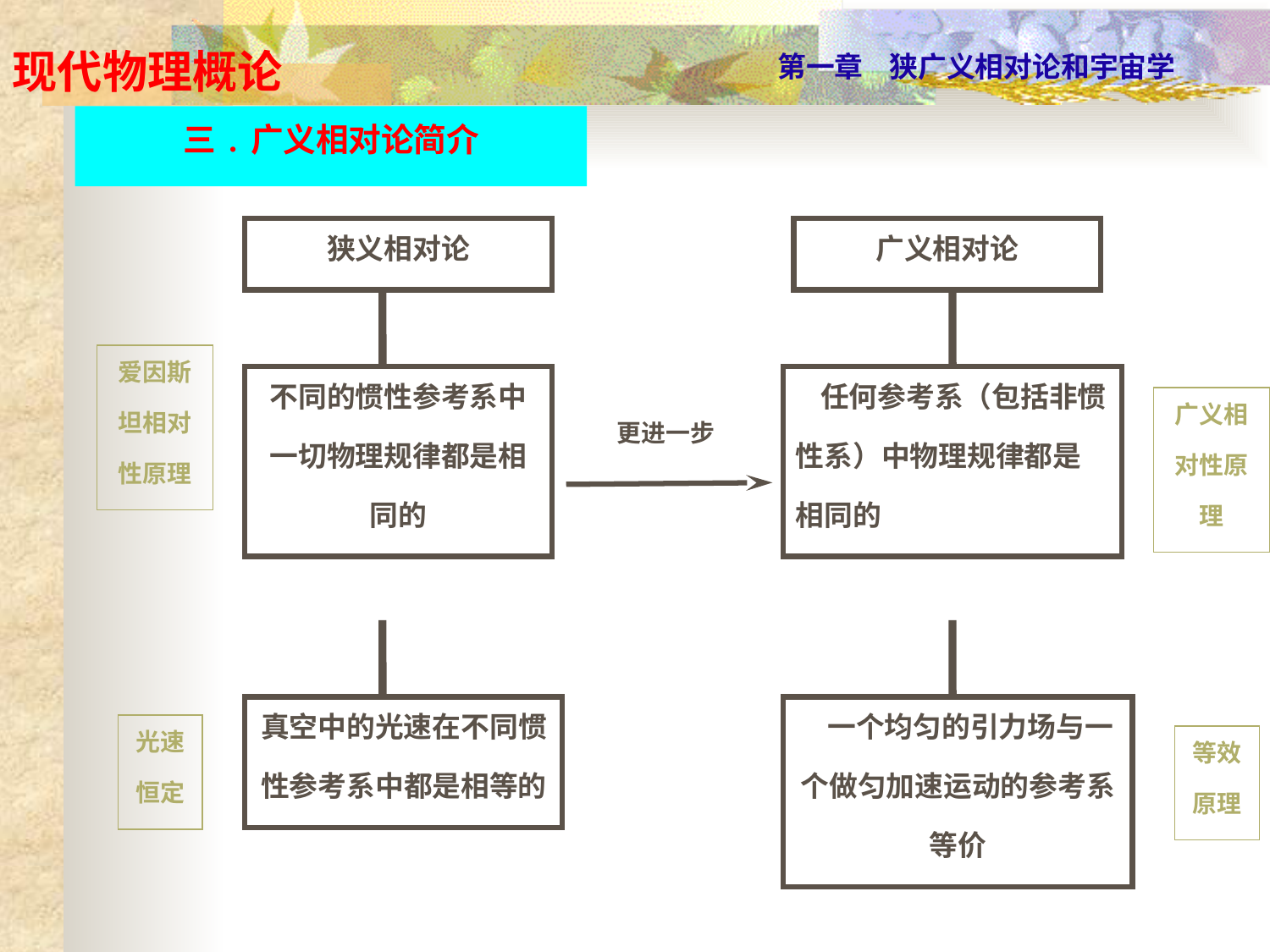

三.广义相对论简介
狭义相对论
广义相对论

爱因斯坦相对性原理
不同的惯性参考系中一切物理规律都是相同的
  任何参考系（包括非惯性系）中物理规律都是相同的
广义相对性原理
更进一步

真空中的光速在不同惯性参考系中都是相等的
  一个均匀的引力场与一个做匀加速运动的参考系等价
光速恒定
等效原理